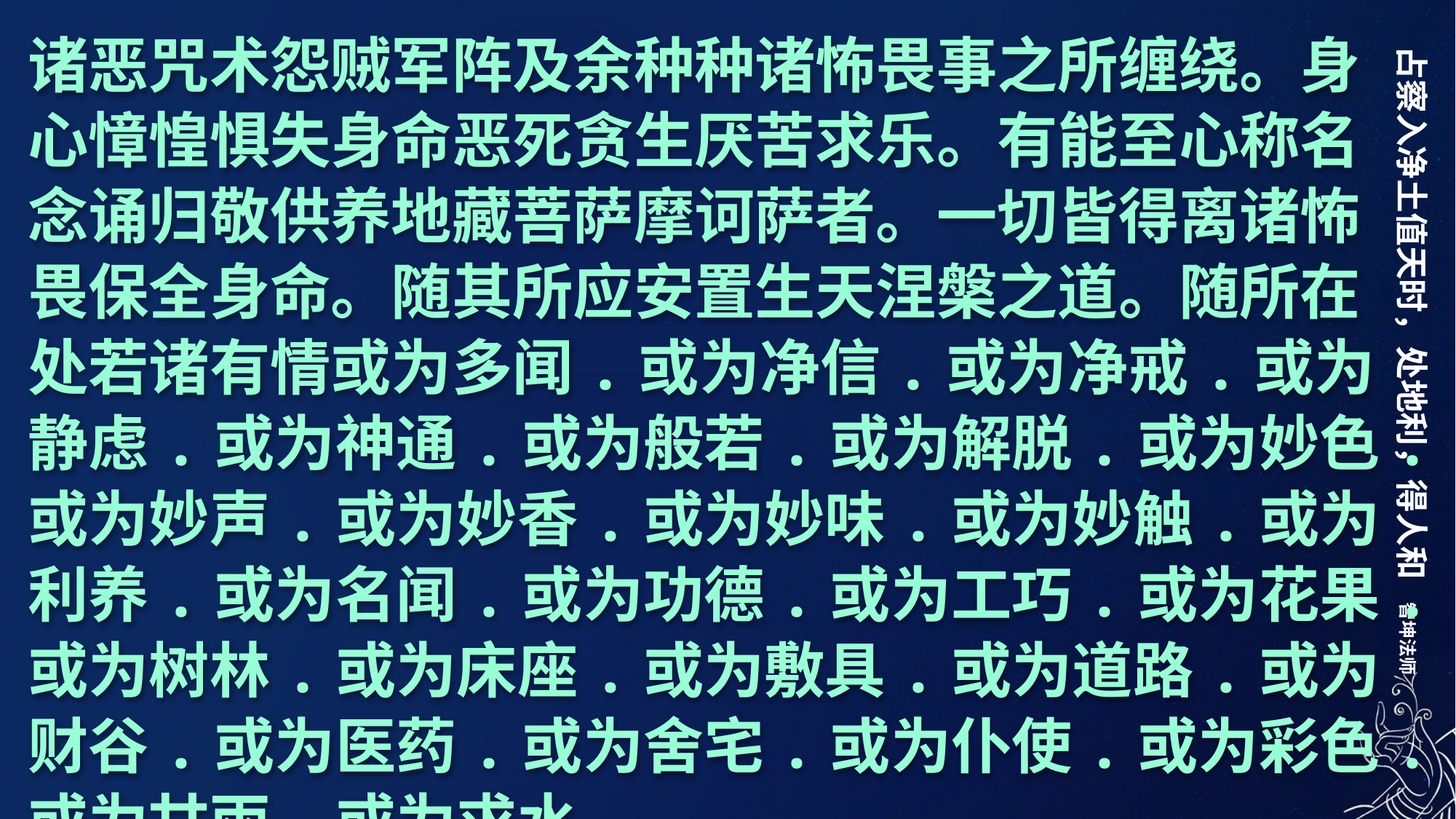

诸恶咒术怨贼军阵及余种种诸怖畏事之所缠绕。身心慞惶惧失身命恶死贪生厌苦求乐。有能至心称名念诵归敬供养地藏菩萨摩诃萨者。一切皆得离诸怖畏保全身命。随其所应安置生天涅槃之道。随所在处若诸有情或为多闻.或为净信.或为净戒.或为静虑.或为神通.或为般若.或为解脱.或为妙色.或为妙声.或为妙香.或为妙味.或为妙触.或为利养.或为名闻.或为功德.或为工巧.或为花果.或为树林.或为床座.或为敷具.或为道路.或为财谷.或为医药.或为舍宅.或为仆使.或为彩色.或为甘雨.或为求水.